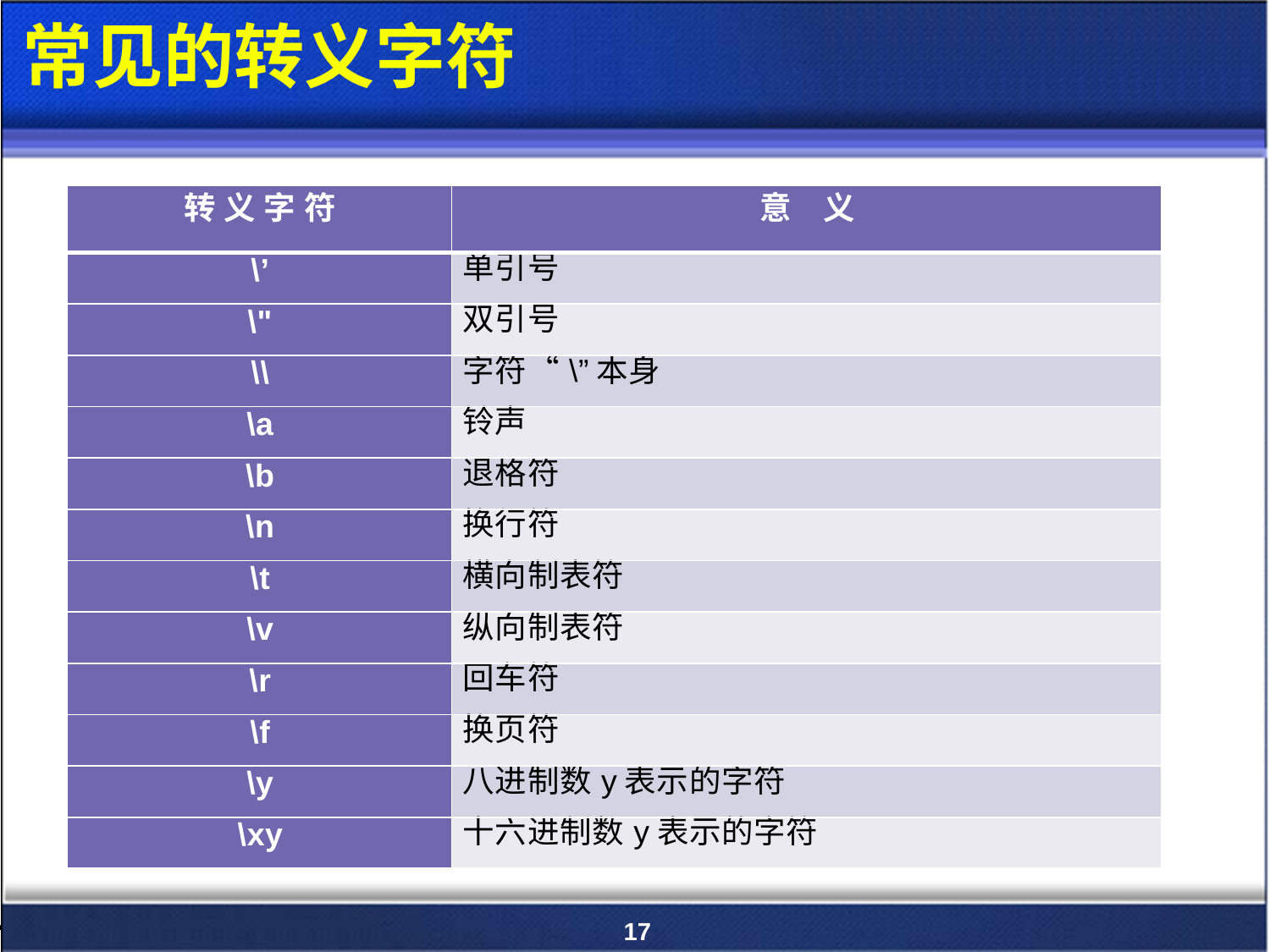

# 常见的转义字符
| 转 义 字 符 | 意 义 |
| --- | --- |
| \’ | 单引号 |
| \" | 双引号 |
| \\ | 字符“\”本身 |
| \a | 铃声 |
| \b | 退格符 |
| \n | 换行符 |
| \t | 横向制表符 |
| \v | 纵向制表符 |
| \r | 回车符 |
| \f | 换页符 |
| \y | 八进制数y表示的字符 |
| \xy | 十六进制数y表示的字符 |

17